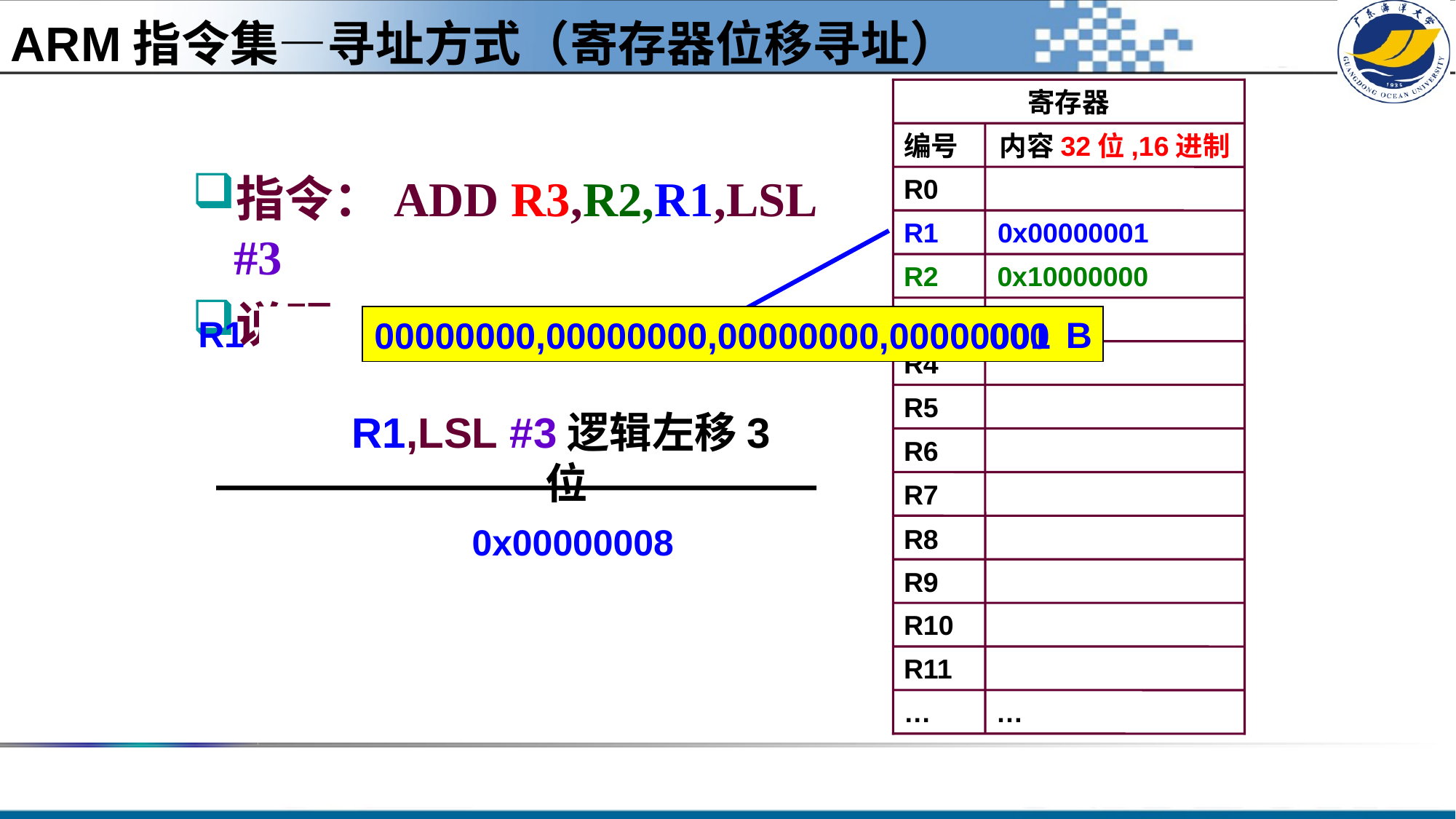

ARM指令集—寻址方式（寄存器位移寻址）
#

寄存器

编号
内容32位,16进制
指令：ADD R3,R2,R1,LSL #3
说明：R3←R2+R1×8

R0

R1
0x00000001

R2
0x10000000

R3
R1
00000001H
                                                                    B
00000000,00000000,00000000,00000001
000

R4

R5

R1,LSL #3逻辑左移3位

R6

R7

0x00000008

R8

R9

R10

R11

…
…